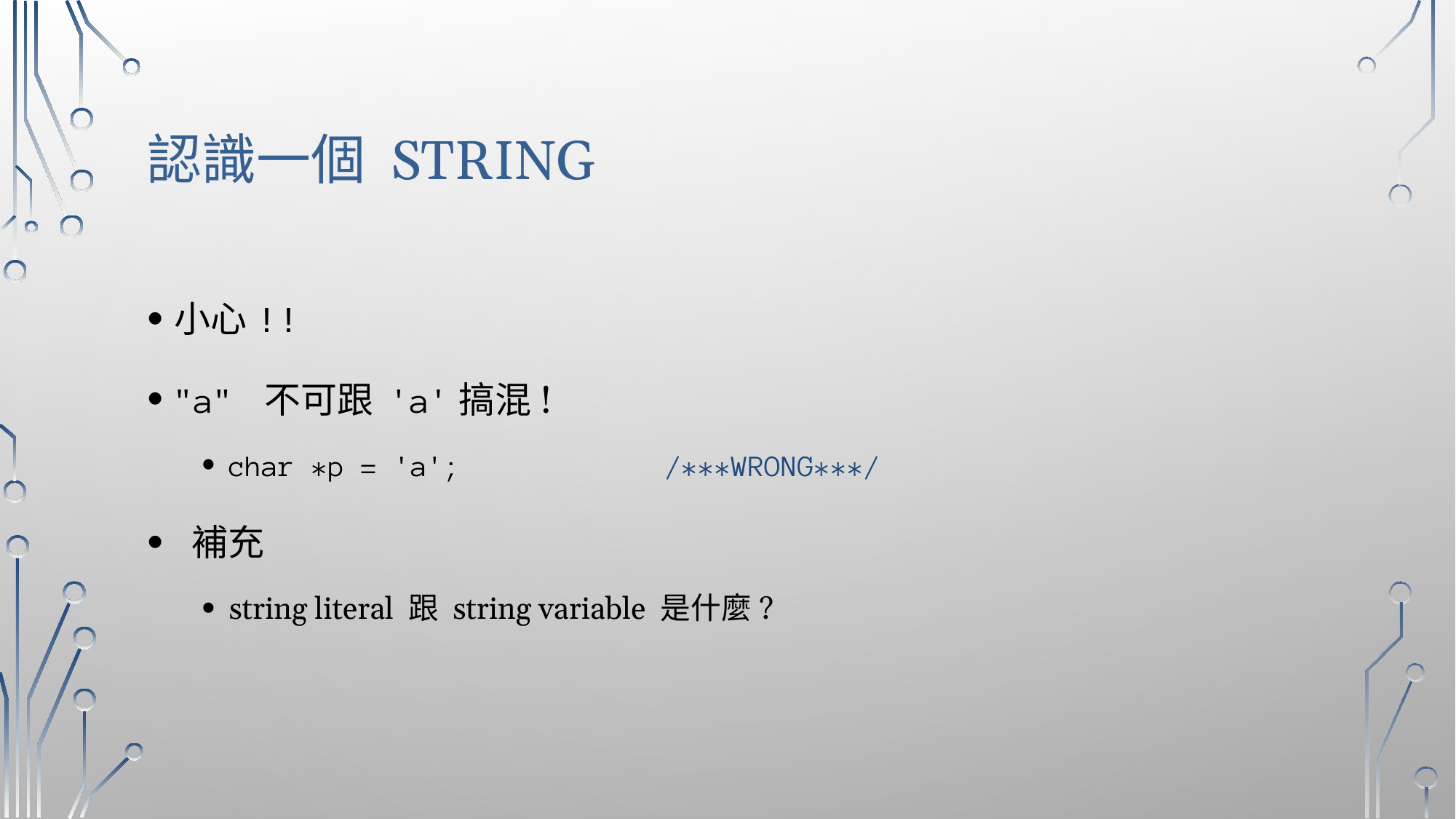

# 認識一個 string
小心!!
"a" 不可跟 'a'搞混!
char *p = 'a';		/***WRONG***/
 補充
string literal 跟 string variable 是什麼?